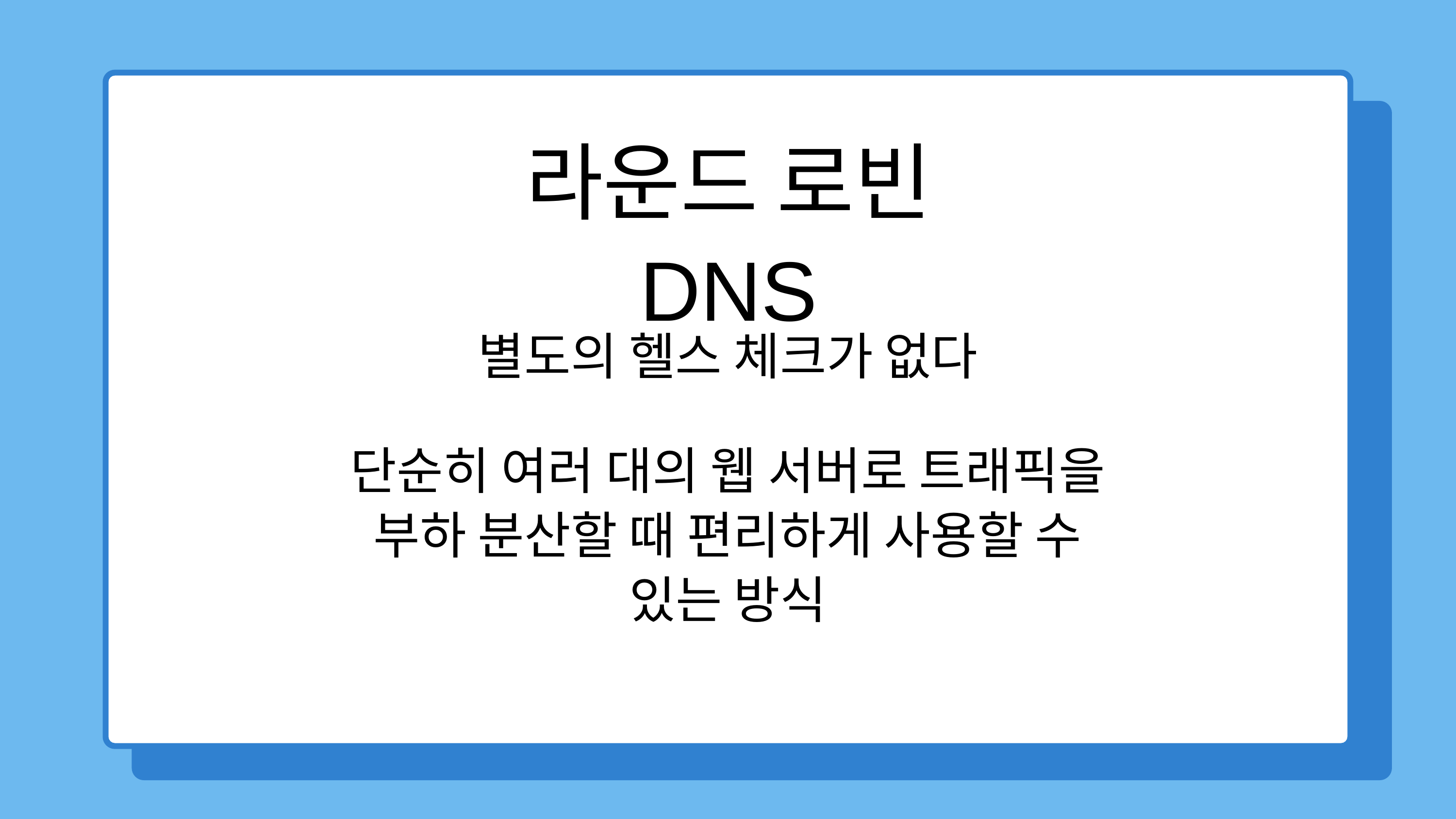

라운드 로빈 DNS
별도의 헬스 체크가 없다
단순히 여러 대의 웹 서버로 트래픽을 부하 분산할 때 편리하게 사용할 수 있는 방식